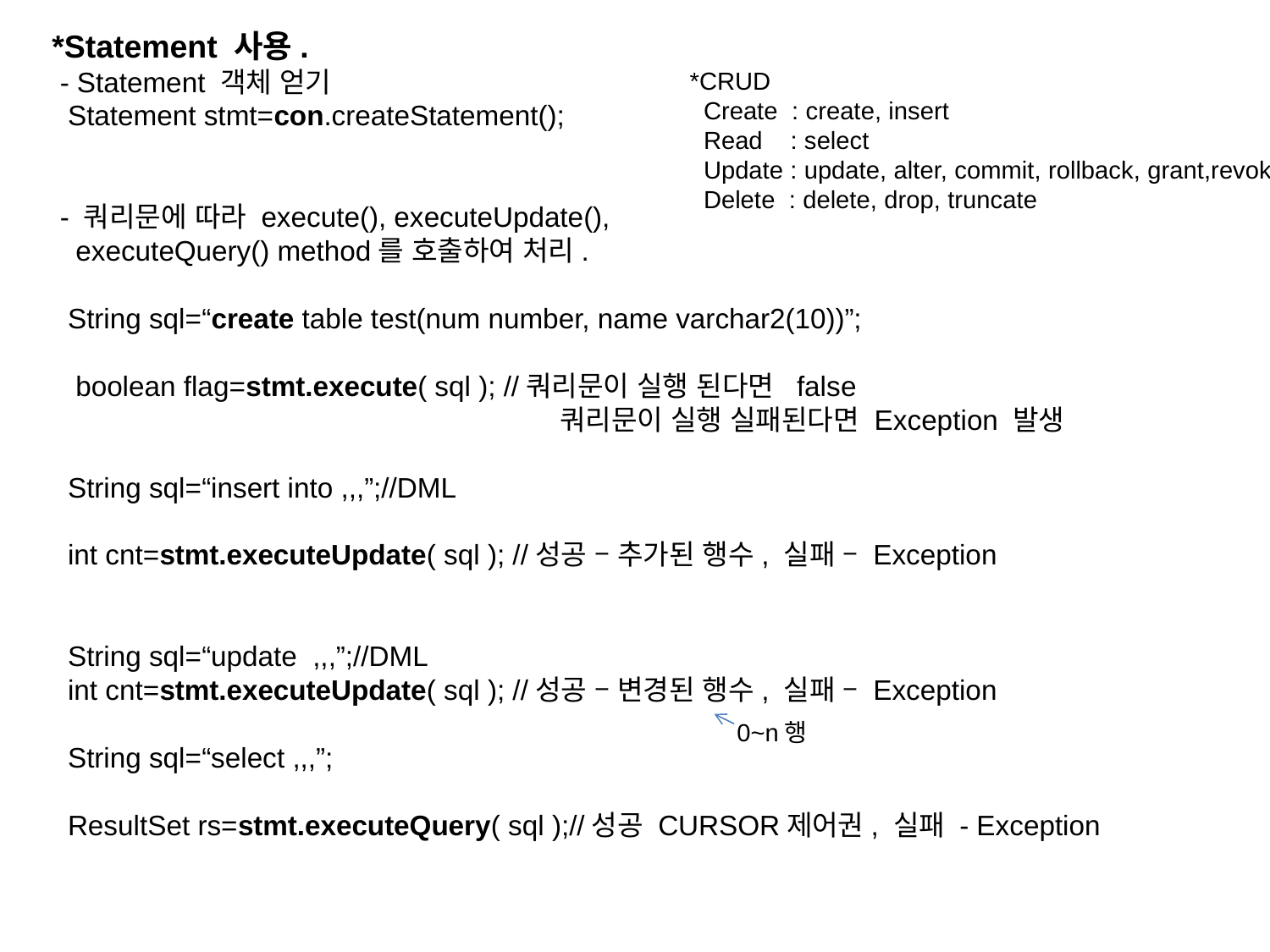

*Statement 사용.
 - Statement 객체 얻기
  Statement stmt=con.createStatement();

 - 쿼리문에 따라 execute(), executeUpdate(),
   executeQuery() method를 호출하여 처리.

  String sql=“create table test(num number, name varchar2(10))”;

   boolean flag=stmt.execute( sql ); //쿼리문이 실행 된다면  false
	 			쿼리문이 실행 실패된다면 Exception 발생

  String sql=“insert into ,,,”;//DML

  int cnt=stmt.executeUpdate( sql ); //성공 – 추가된 행수, 실패 – Exception

  String sql=“update  ,,,”;//DML
  int cnt=stmt.executeUpdate( sql ); //성공 – 변경된 행수, 실패 – Exception

  String sql=“select ,,,”;

  ResultSet rs=stmt.executeQuery( sql );//성공 CURSOR제어권, 실패 - Exception
*CRUD
  Create  : create, insert
  Read    : select
  Update : update, alter, commit, rollback, grant,revoke
  Delete  : delete, drop, truncate
0~n행